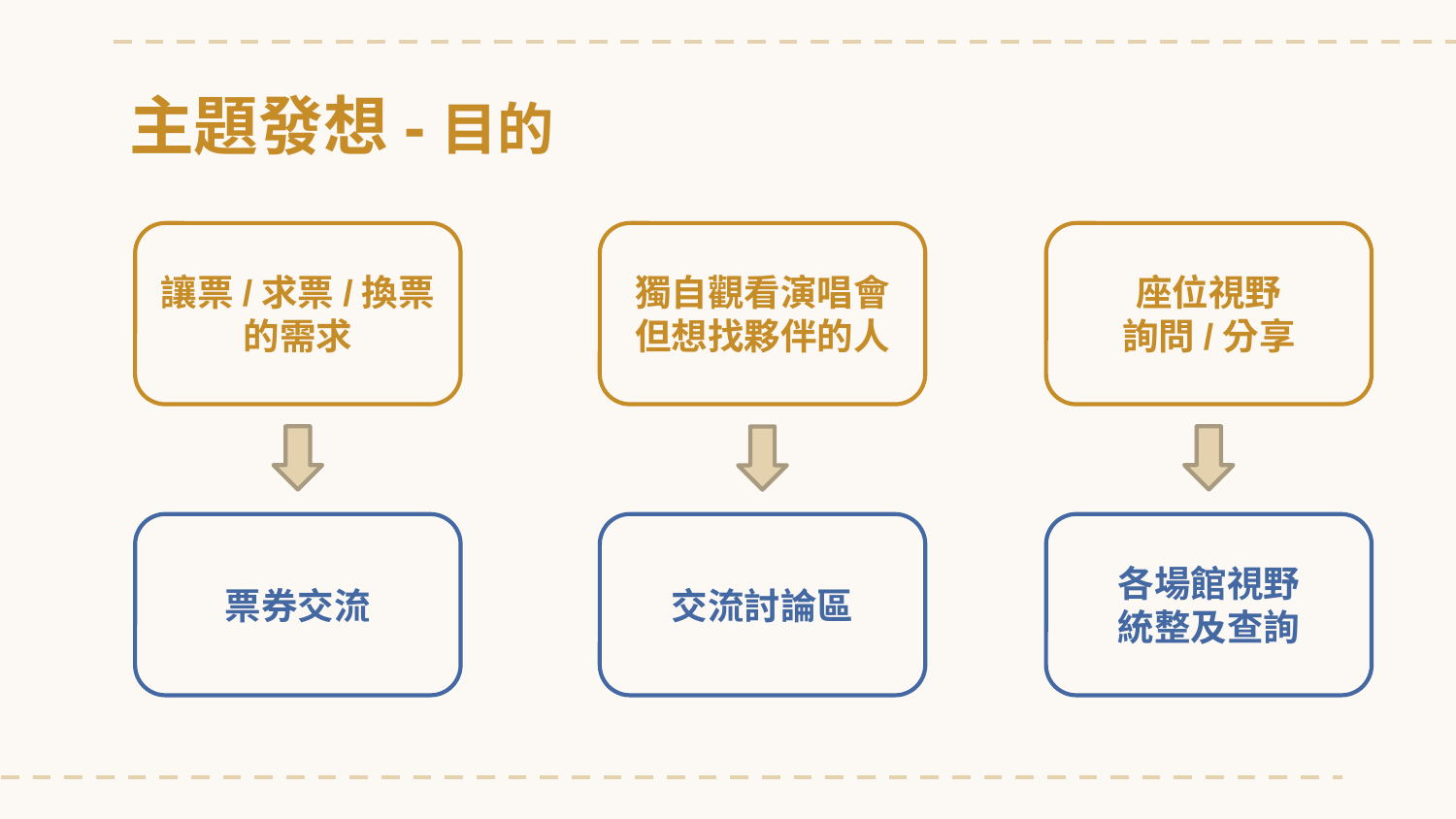

# 主題發想-目的
讓票/求票/換票的需求
獨自觀看演唱會但想找夥伴的人
座位視野
詢問/分享

票券交流
交流討論區
各場館視野
統整及查詢